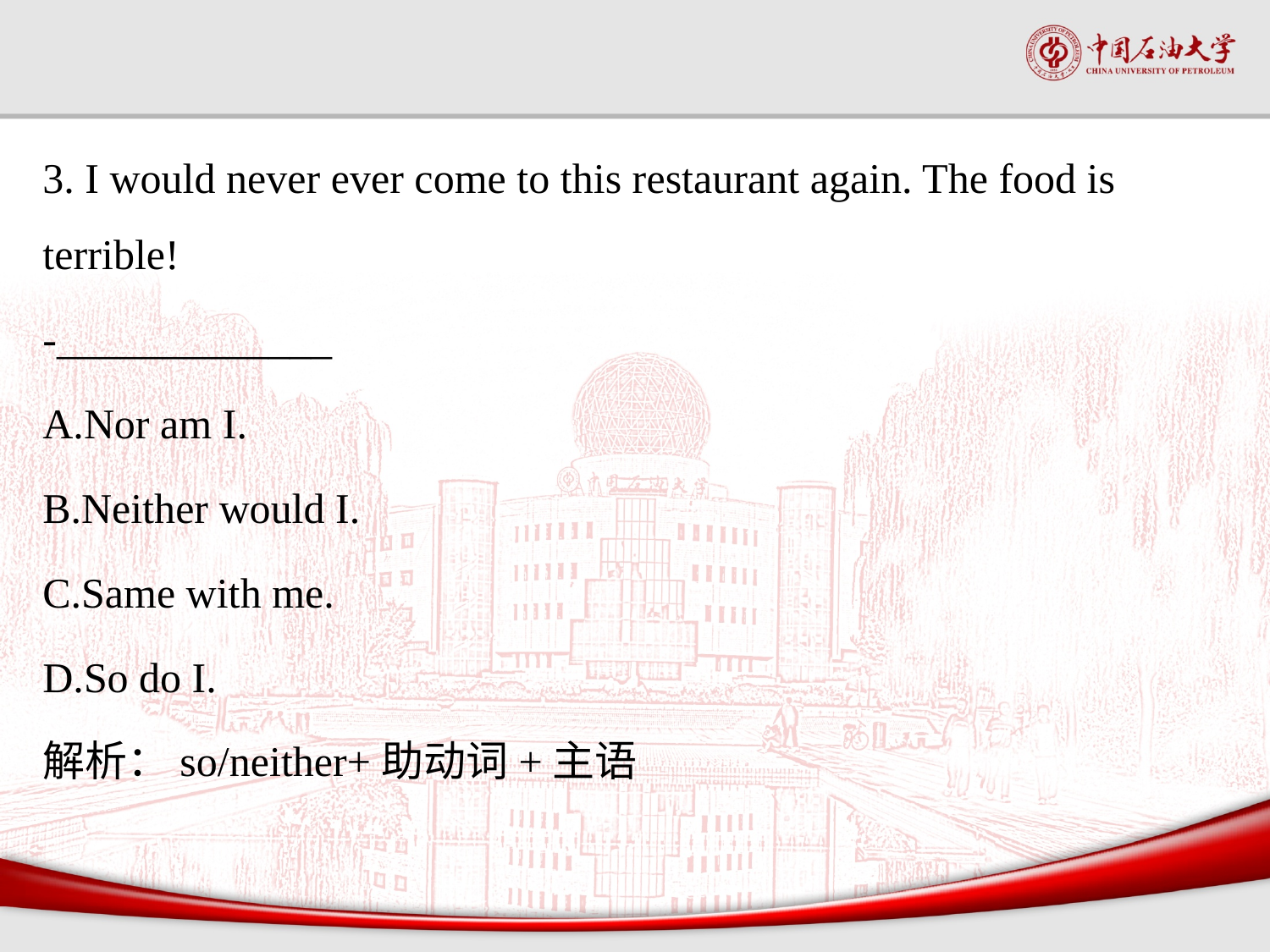

#
3. I would never ever come to this restaurant again. The food is terrible!
-_____________
A.Nor am I.
B.Neither would I.
C.Same with me.
D.So do I.
解析：so/neither+助动词+主语